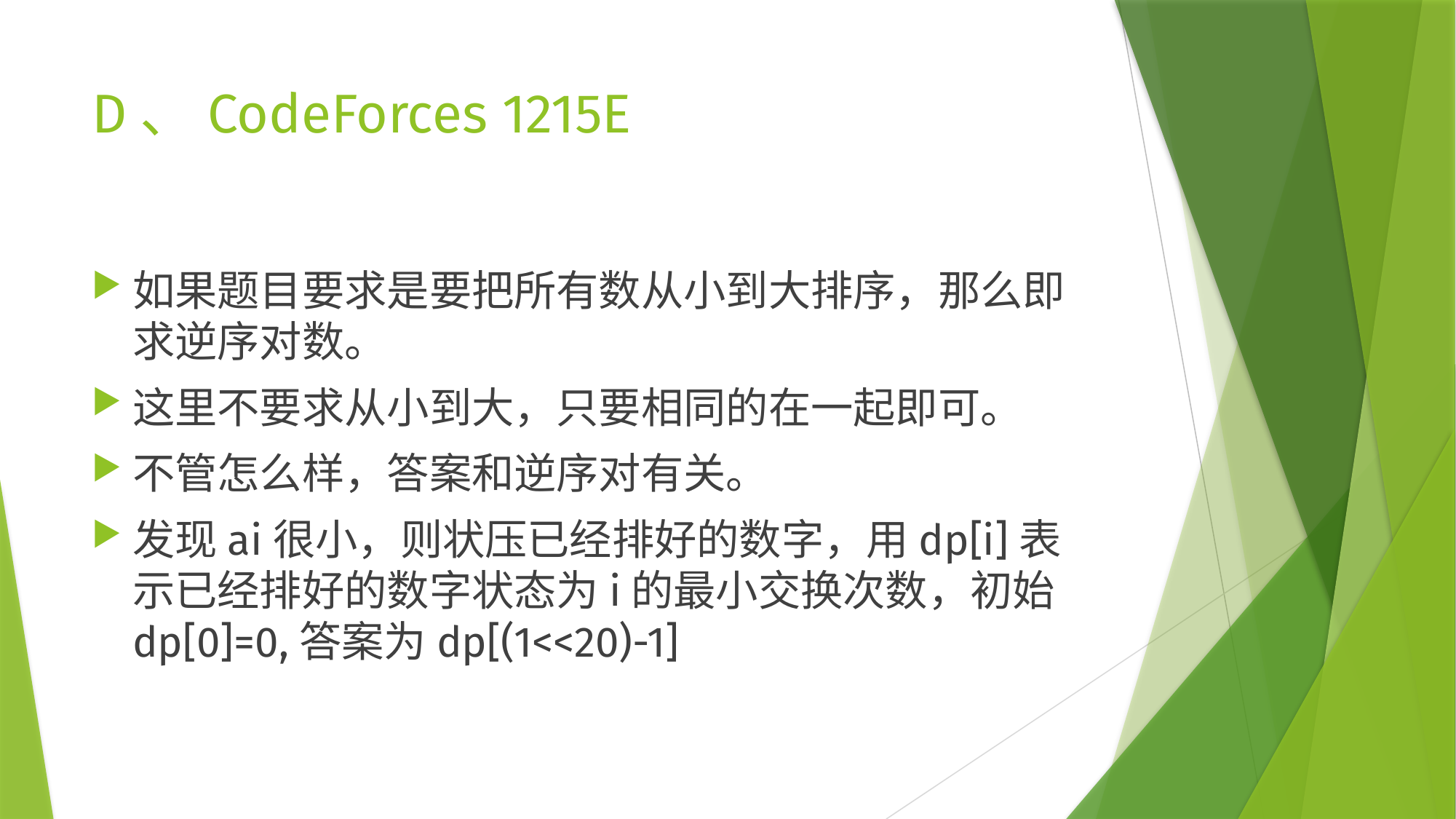

# D、CodeForces 1215E
如果题目要求是要把所有数从小到大排序，那么即求逆序对数。
这里不要求从小到大，只要相同的在一起即可。
不管怎么样，答案和逆序对有关。
发现ai很小，则状压已经排好的数字，用dp[i]表示已经排好的数字状态为i的最小交换次数，初始dp[0]=0,答案为dp[(1<<20)-1]